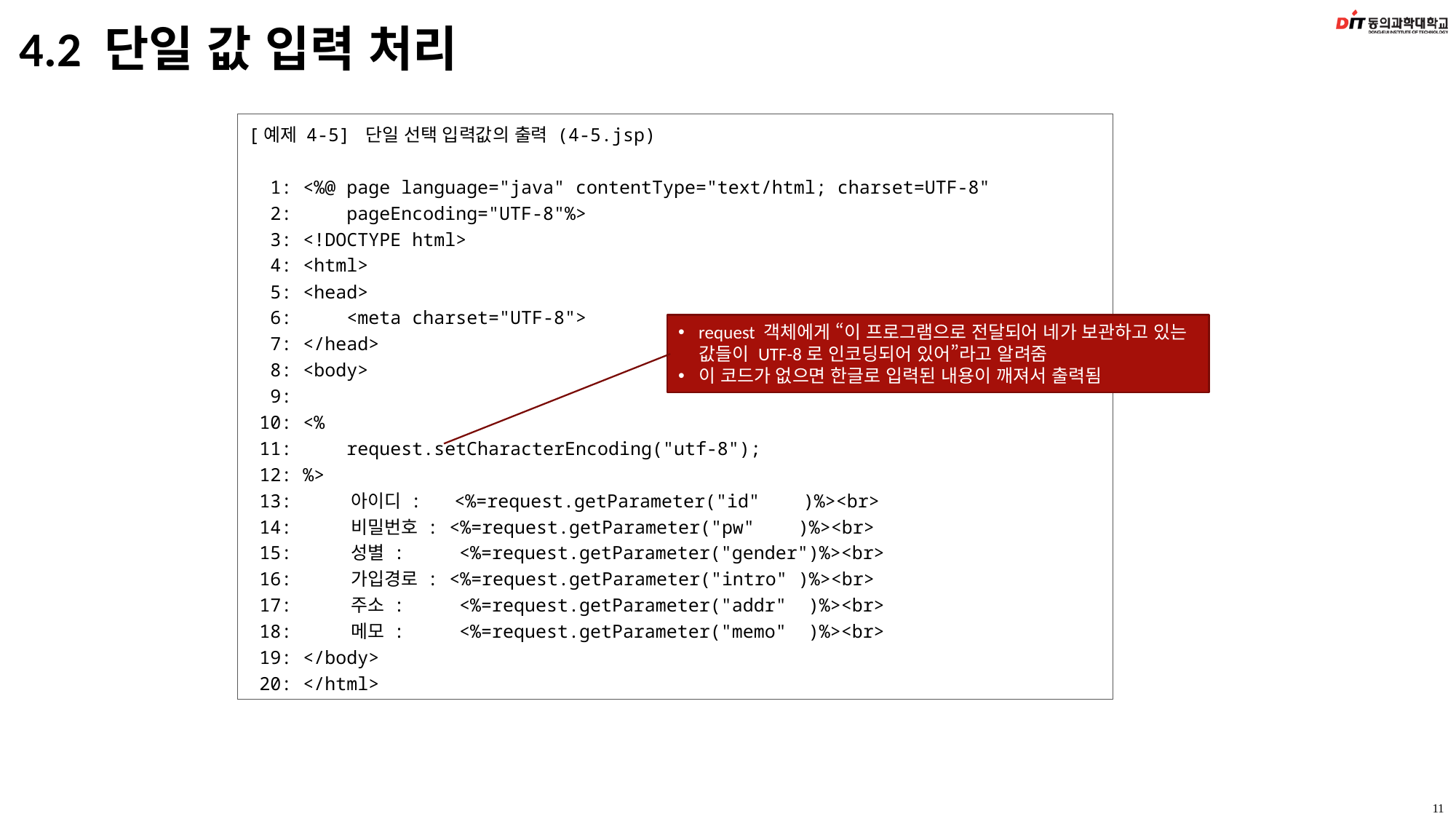

# 4.2 단일 값 입력 처리
[예제 4-5] 단일 선택 입력값의 출력 (4-5.jsp)

  1: <%@ page language="java" contentType="text/html; charset=UTF-8"
  2:     pageEncoding="UTF-8"%>
  3: <!DOCTYPE html>
  4: <html>
  5: <head>
  6:     <meta charset="UTF-8">
  7: </head>
  8: <body>
  9:
 10: <%
 11:     request.setCharacterEncoding("utf-8");
 12: %>
 13:     아이디 :   <%=request.getParameter("id"    )%><br>
 14:     비밀번호 : <%=request.getParameter("pw"    )%><br>
 15:     성별 :     <%=request.getParameter("gender")%><br>
 16:     가입경로 : <%=request.getParameter("intro" )%><br>
 17:     주소 :     <%=request.getParameter("addr"  )%><br>
 18:     메모 :     <%=request.getParameter("memo"  )%><br>
 19: </body>
 20: </html>
request 객체에게 “이 프로그램으로 전달되어 네가 보관하고 있는 값들이 UTF-8로 인코딩되어 있어”라고 알려줌
이 코드가 없으면 한글로 입력된 내용이 깨져서 출력됨
11